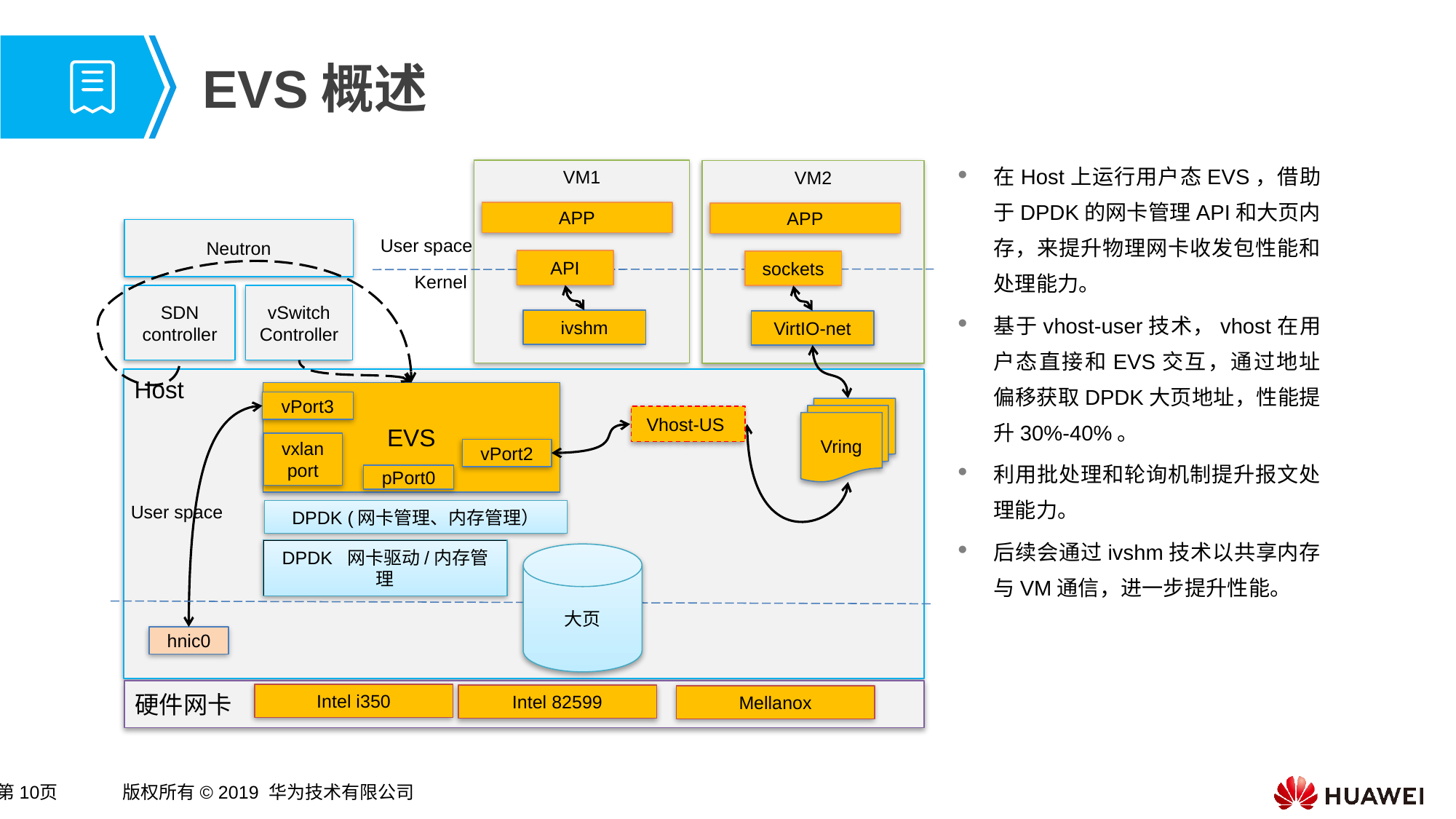

# EVS概述
在Host上运行用户态EVS，借助于DPDK的网卡管理API和大页内存，来提升物理网卡收发包性能和处理能力。
基于vhost-user技术，vhost在用户态直接和EVS交互，通过地址偏移获取DPDK大页地址，性能提升30%-40%。
利用批处理和轮询机制提升报文处理能力。
后续会通过ivshm技术以共享内存与VM通信，进一步提升性能。
VM1
VM2
APP
APP
Neutron
User space
API
sockets
Kernel
SDN controller
vSwitch Controller
ivshm
VirtIO-net
Host
EVS
vPort3
Vring
Vhost-US
vxlan port
vPort2
pPort0
User space
DPDK (网卡管理、内存管理）
DPDK  网卡驱动/内存管理
大页
hnic0
硬件网卡
Intel i350
Intel 82599
Mellanox
Kernel